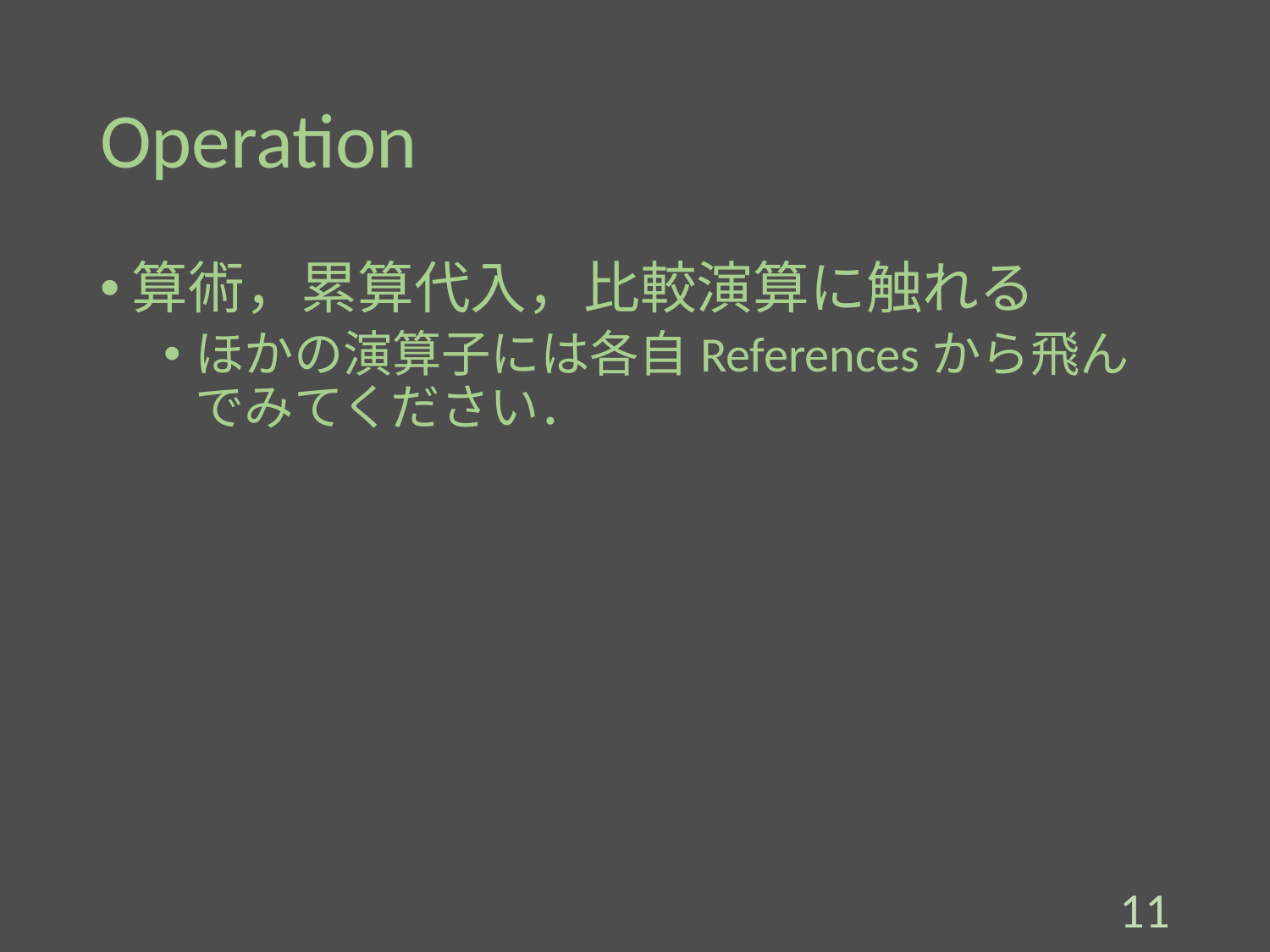

# Operation
算術，累算代入，比較演算に触れる
ほかの演算子には各自Referencesから飛んでみてください．
11